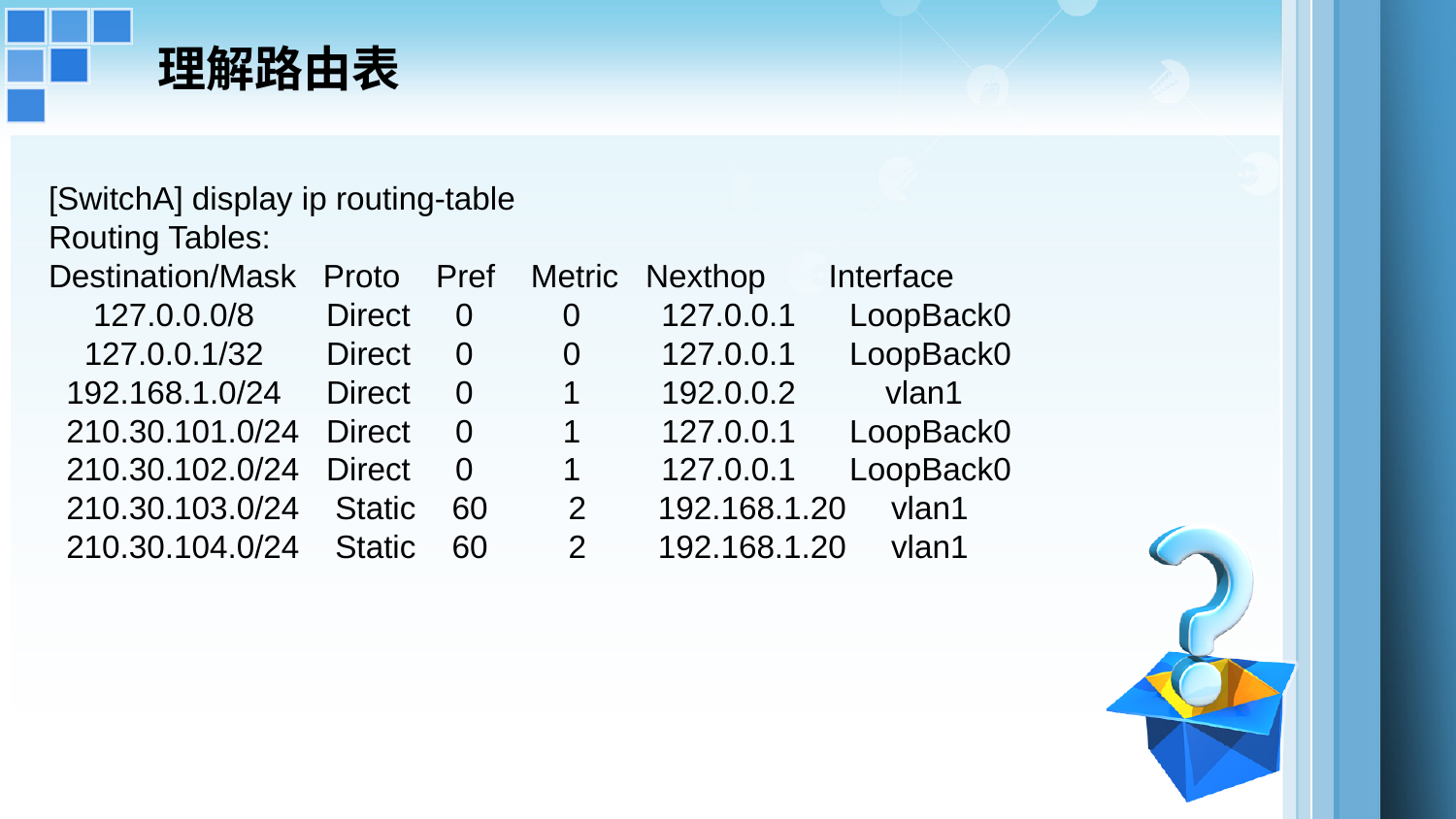

理解路由表
[SwitchA] display ip routing-table
Routing Tables:
Destination/Mask   Proto    Pref    Metric   Nexthop       Interface
     127.0.0.0/8        Direct     0          0         127.0.0.1      LoopBack0
    127.0.0.1/32       Direct     0          0         127.0.0.1      LoopBack0
  192.168.1.0/24     Direct     0          1         192.0.0.2          vlan1
  210.30.101.0/24   Direct     0          1         127.0.0.1      LoopBack0
  210.30.102.0/24   Direct     0          1         127.0.0.1      LoopBack0
  210.30.103.0/24    Static    60         2        192.168.1.20     vlan1
  210.30.104.0/24    Static    60         2        192.168.1.20     vlan1